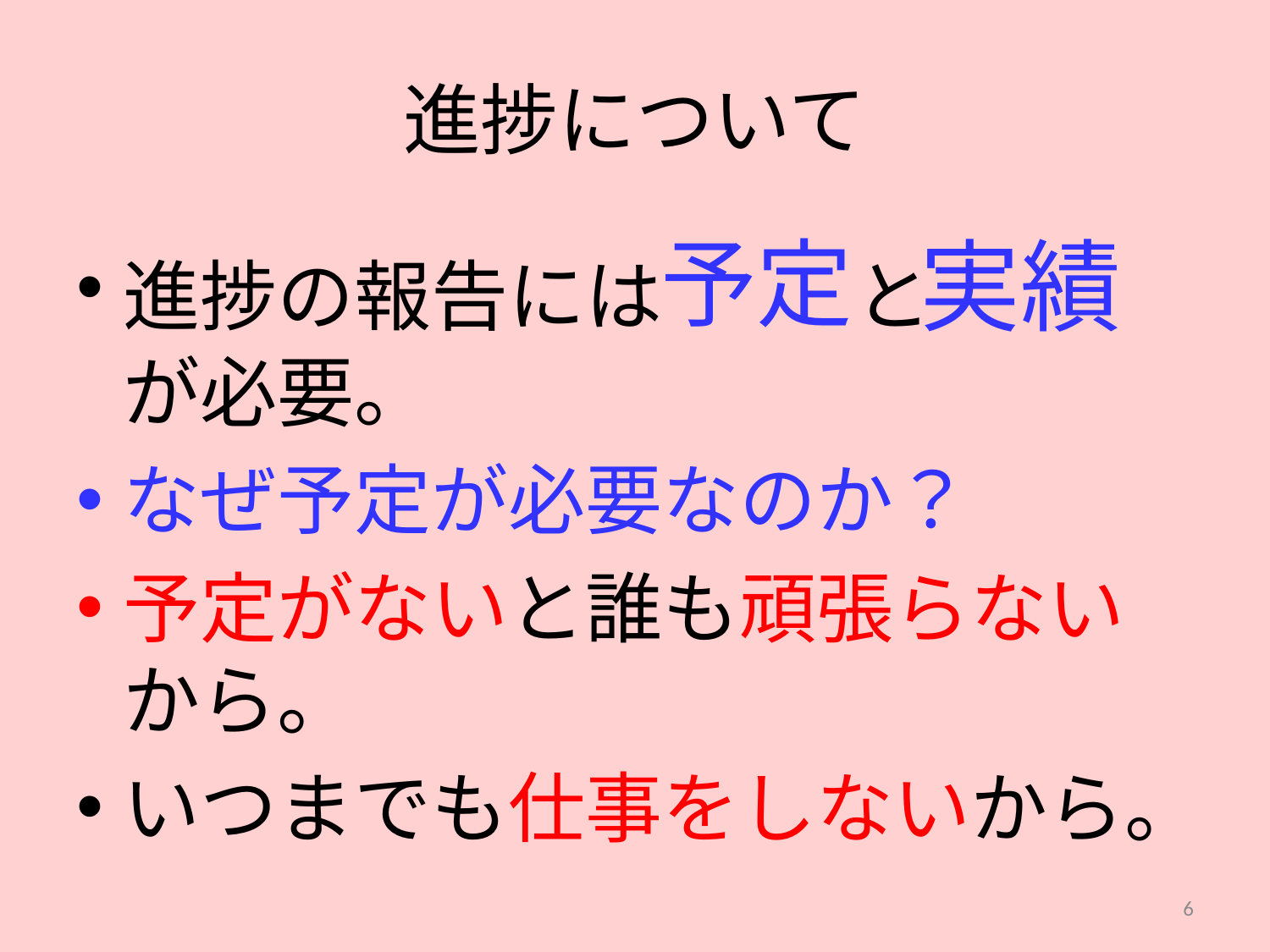

# 進捗について
予定
実績
進捗の報告には予定と実績が必要。
なぜ予定が必要なのか？
予定がないと誰も頑張らないから。
いつまでも仕事をしないから。
6